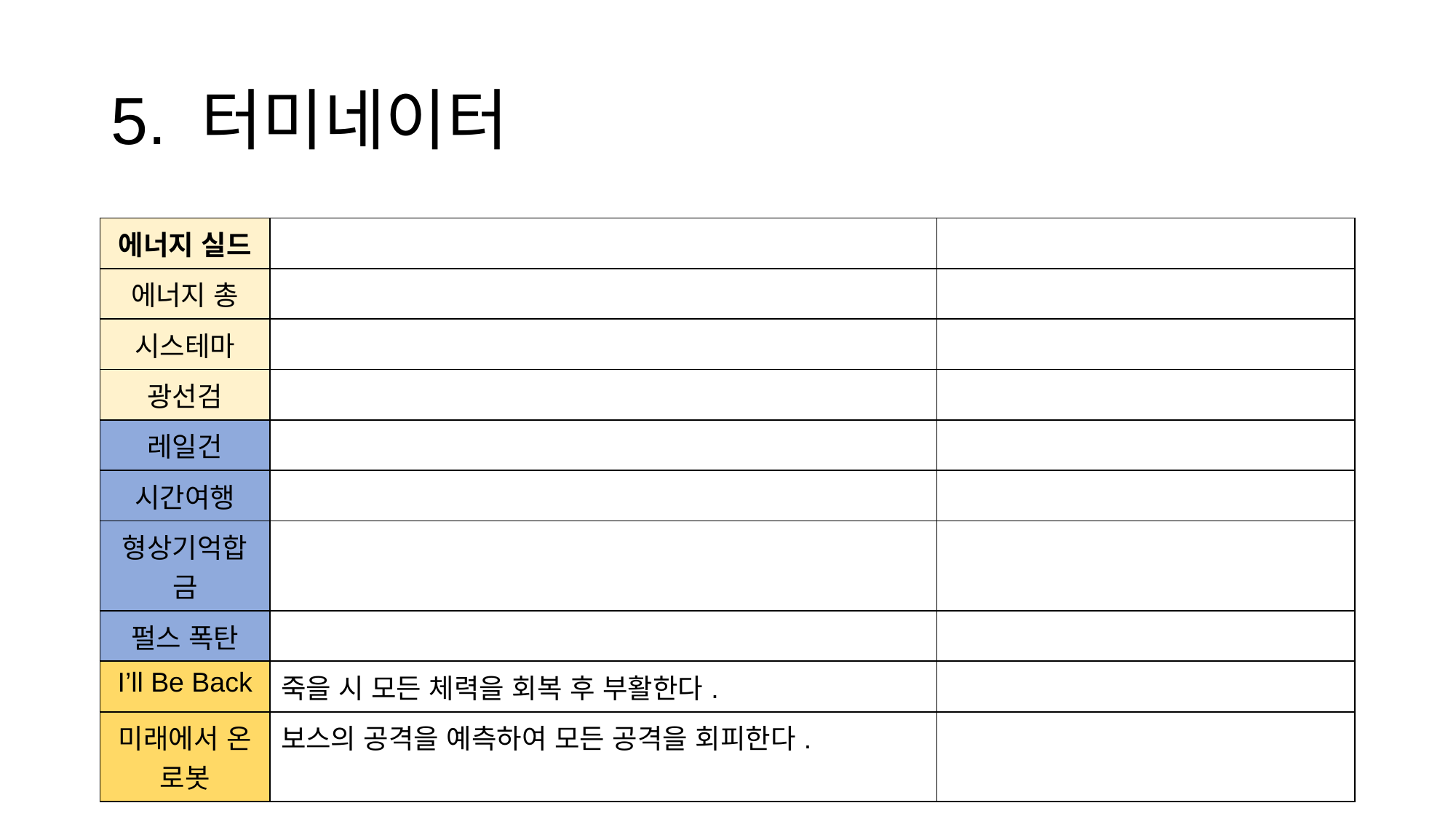

# 5. 터미네이터
| 에너지 실드 |  |  |
| --- | --- | --- |
| 에너지 총 |  |  |
| 시스테마 |  |  |
| 광선검 |  |  |
| 레일건 |  |  |
| 시간여행 |  |  |
| 형상기억합금 |  |  |
| 펄스 폭탄 |  |  |
| I’ll Be Back | 죽을 시 모든 체력을 회복 후 부활한다. |  |
| 미래에서 온 로봇 | 보스의 공격을 예측하여 모든 공격을 회피한다. |  |